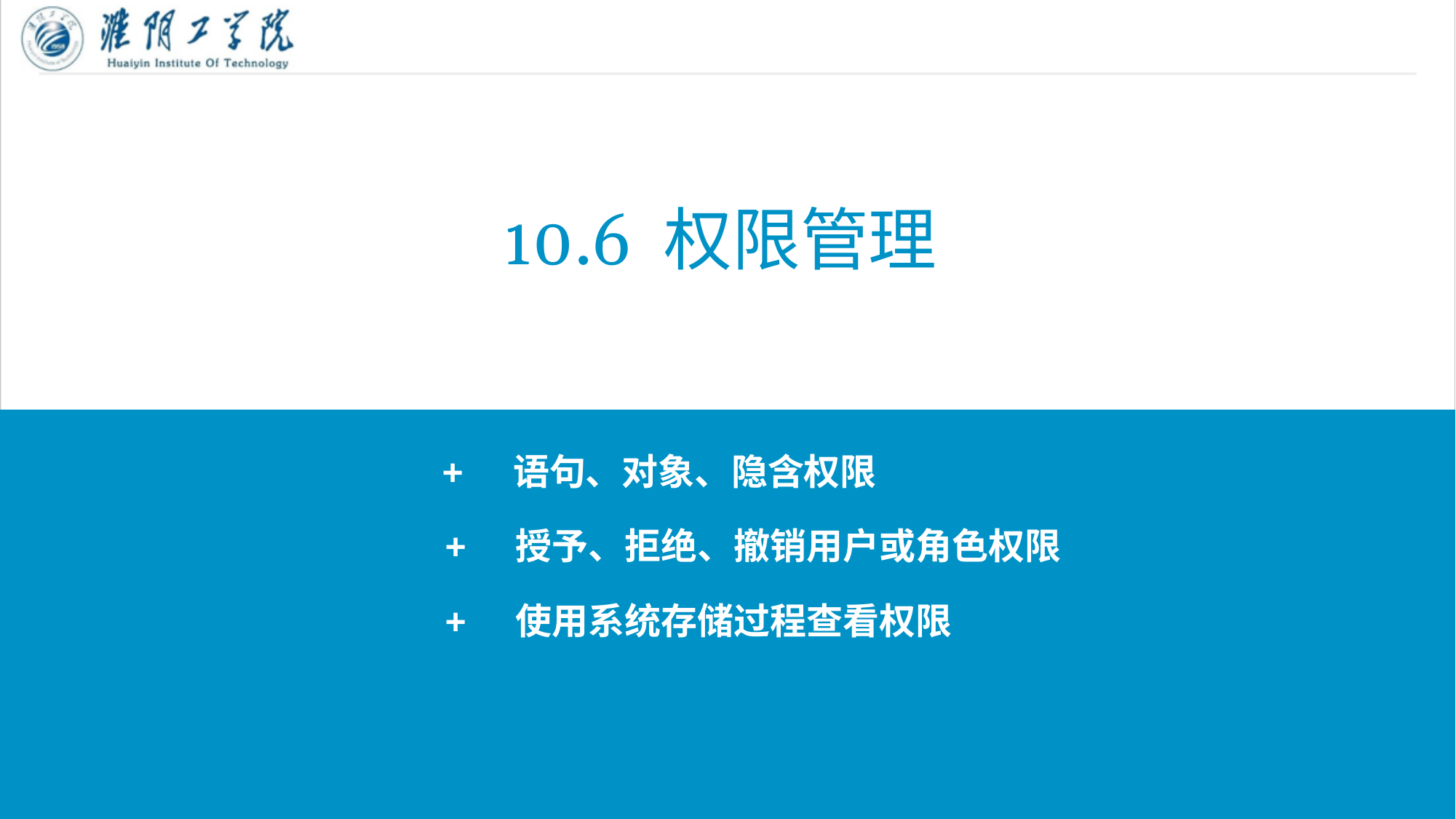

10.6 权限管理

   +    语句、对象、隐含权限
+    授予、拒绝、撤销用户或角色权限
+    使用系统存储过程查看权限
7